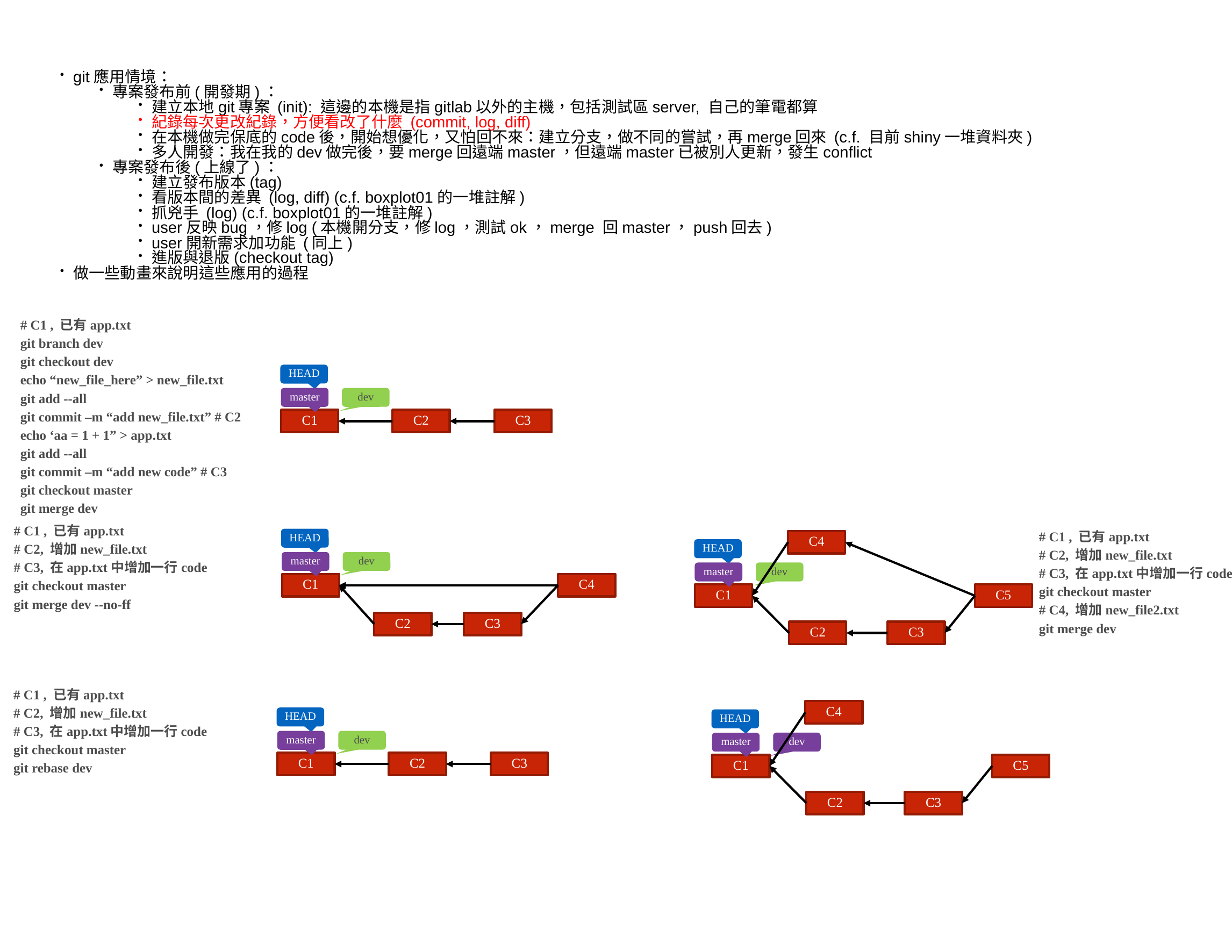

git應用情境：
專案發布前(開發期)：
建立本地git專案 (init): 這邊的本機是指gitlab以外的主機，包括測試區server, 自己的筆電都算
紀錄每次更改紀錄，方便看改了什麼 (commit, log, diff)
在本機做完保底的code後，開始想優化，又怕回不來：建立分支，做不同的嘗試，再merge回來 (c.f. 目前shiny一堆資料夾)
多人開發：我在我的dev做完後，要merge回遠端master，但遠端master已被別人更新，發生conflict
專案發布後(上線了)：
建立發布版本(tag)
看版本間的差異 (log, diff) (c.f. boxplot01的一堆註解)
抓兇手 (log) (c.f. boxplot01的一堆註解)
user反映bug，修log (本機開分支，修log，測試ok，merge 回master，push回去)
user開新需求加功能 (同上)
進版與退版(checkout tag)
做一些動畫來說明這些應用的過程

# C1 , 已有app.txt
git branch dev
git checkout dev
echo “new_file_here” > new_file.txt
git add --all
git commit –m “add new_file.txt” # C2
echo ‘aa = 1 + 1” > app.txt
git add --all
git commit –m “add new code” # C3
git checkout master
git merge dev
HEAD
dev
master
C1
C2
C3
# C1 , 已有app.txt
# C2, 增加new_file.txt
# C3, 在app.txt中增加一行code
git checkout master
git merge dev --no-ff
# C1 , 已有app.txt
# C2, 增加new_file.txt
# C3, 在app.txt中增加一行code
git checkout master
# C4, 增加new_file2.txt
git merge dev
HEAD
C4
HEAD
dev
master
dev
master
C1
C4
C1
C5
C2
C3
C2
C3
# C1 , 已有app.txt
# C2, 增加new_file.txt
# C3, 在app.txt中增加一行code
git checkout master
git rebase dev
C4
HEAD
HEAD
dev
master
dev
master
C1
C2
C3
C1
C5
C2
C3